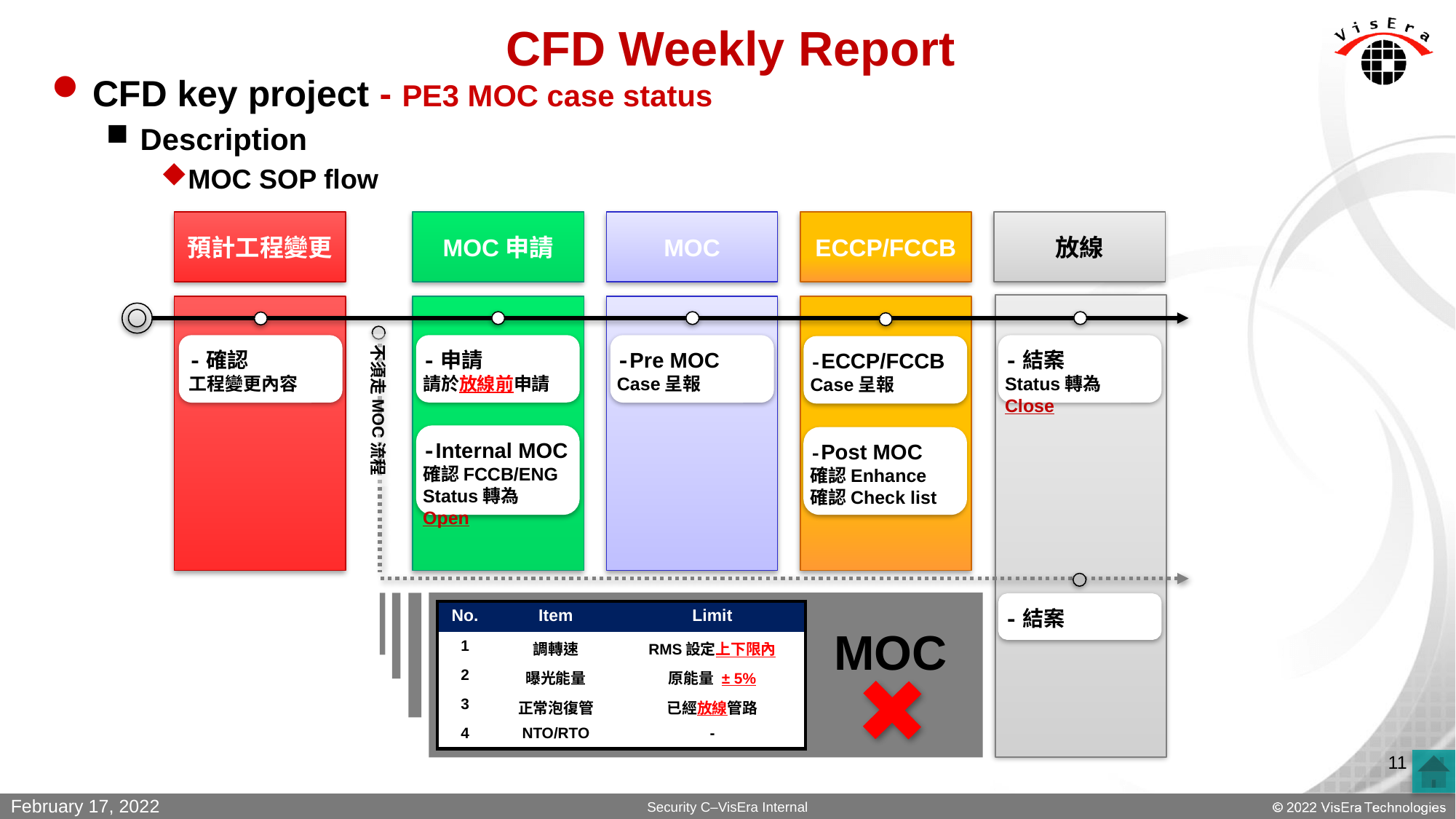

# CFD Weekly Report
CFD key project - PE3 MOC case status
Description
MOC SOP flow

預計工程變更
MOC申請
MOC
ECCP/FCCB
放線

-確認
工程變更內容
-申請
請於放線前申請
-Pre MOC
Case呈報
-結案
Status轉為Close
-ECCP/FCCB
Case呈報
不須走MOC流程

-Internal MOC確認FCCB/ENG
Status轉為Open

-Post MOC
確認Enhance
確認Check list

-結案
| No. | Item | Limit |
| --- | --- | --- |
| 1 | 調轉速 | RMS設定上下限內 |
| 2 | 曝光能量 | 原能量 ± 5% |
| 3 | 正常泡復管 | 已經放線管路 |
| 4 | NTO/RTO | - |
MOC

February 17, 2022